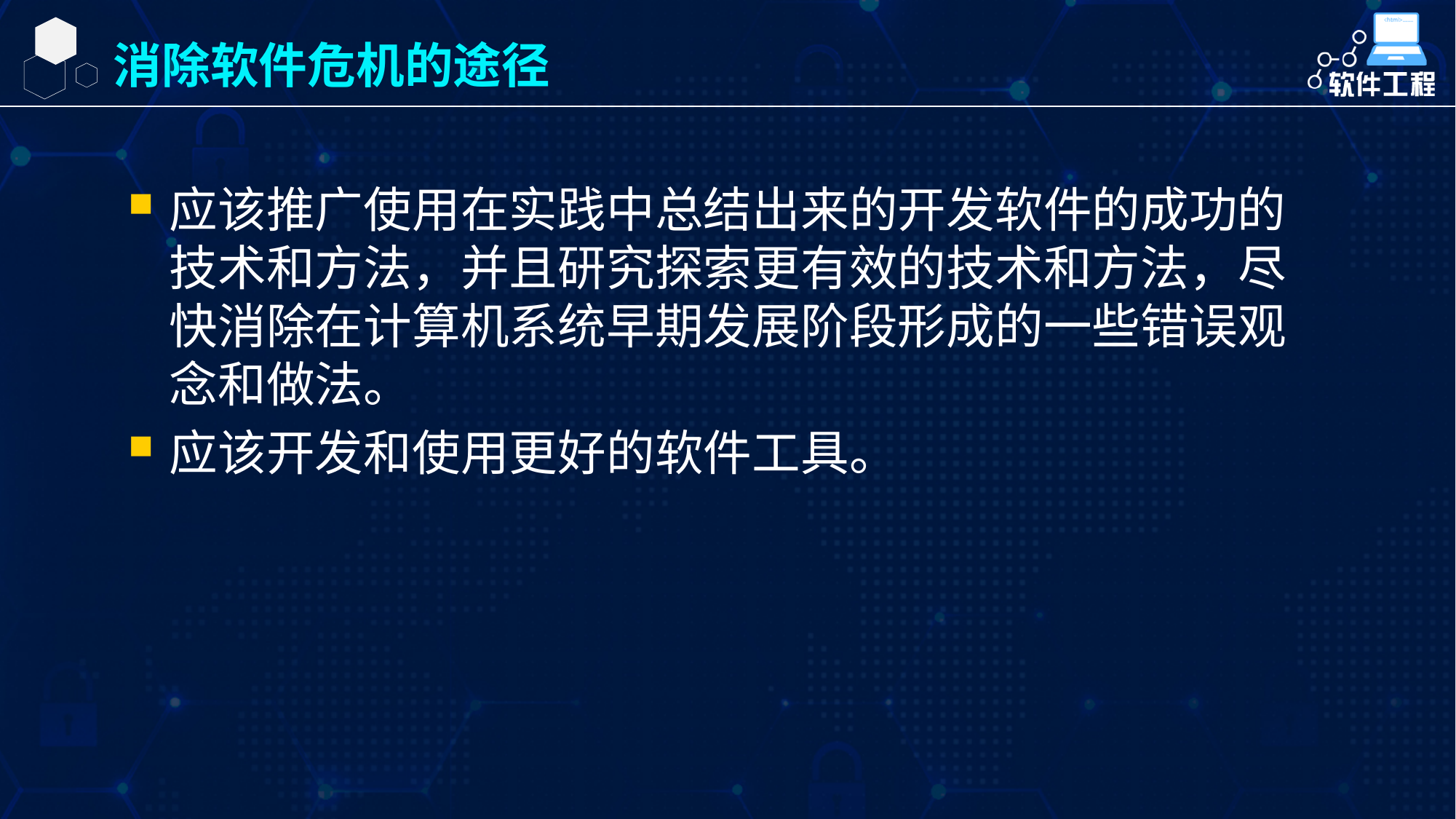

消除软件危机的途径

应该推广使用在实践中总结出来的开发软件的成功的技术和方法，并且研究探索更有效的技术和方法，尽快消除在计算机系统早期发展阶段形成的一些错误观念和做法。
应该开发和使用更好的软件工具。